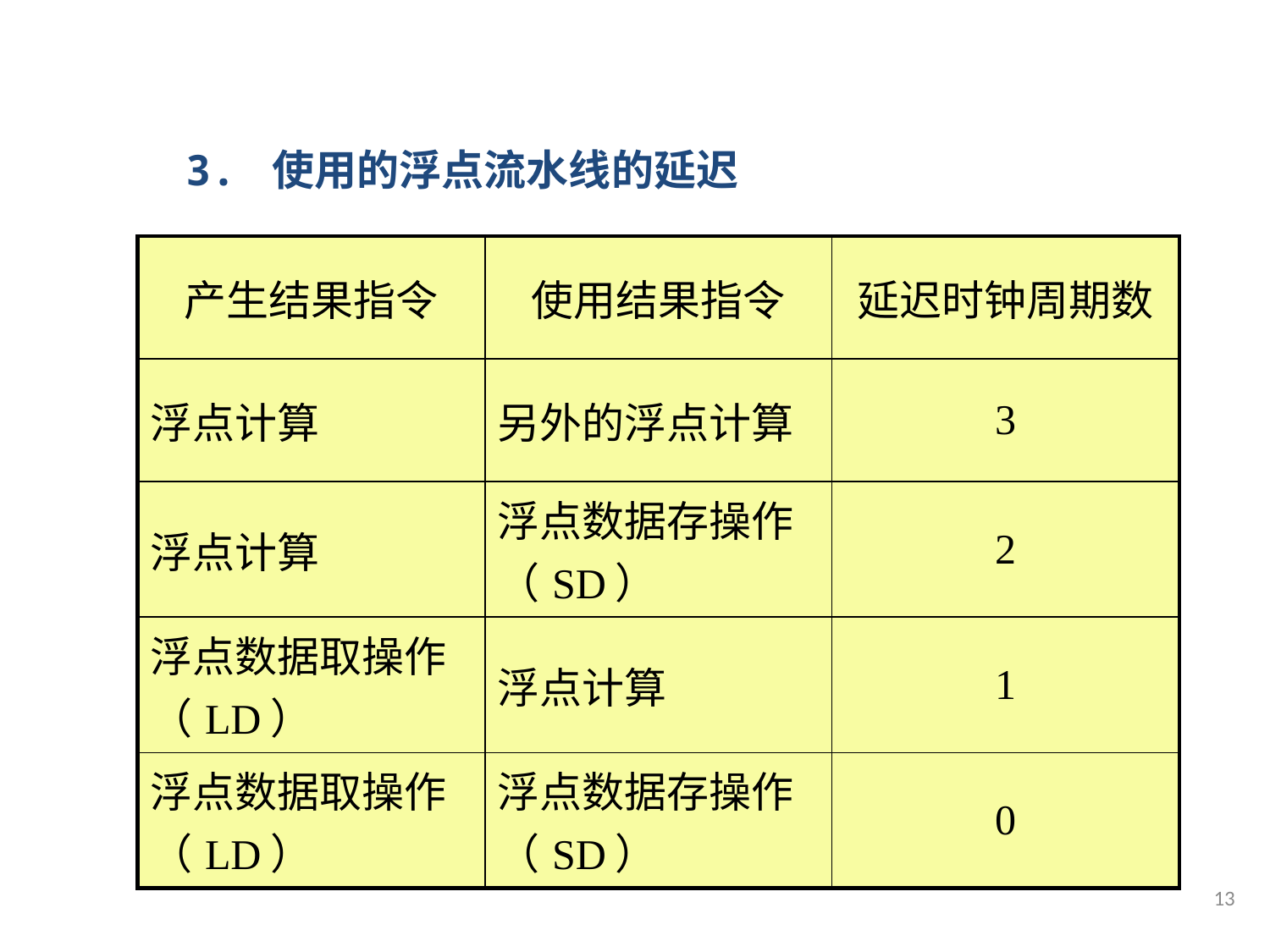

3. 使用的浮点流水线的延迟
| 产生结果指令 | 使用结果指令 | 延迟时钟周期数 |
| --- | --- | --- |
| 浮点计算 | 另外的浮点计算 | 3 |
| 浮点计算 | 浮点数据存操作（SD） | 2 |
| 浮点数据取操作（LD） | 浮点计算 | 1 |
| 浮点数据取操作（LD） | 浮点数据存操作（SD） | 0 |
13